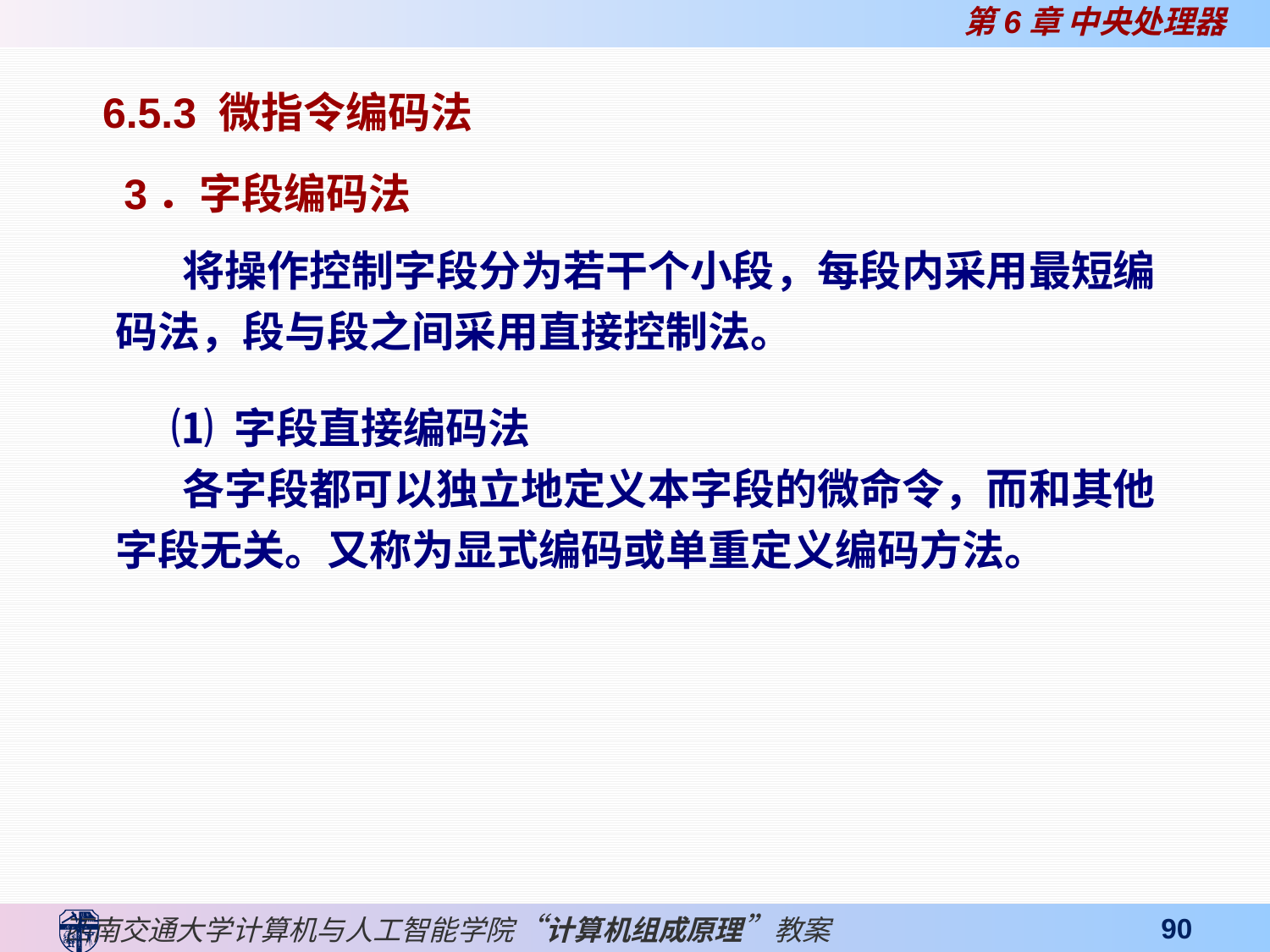

6.5.3 微指令编码法
3．字段编码法
  将操作控制字段分为若干个小段，每段内采用最短编码法，段与段之间采用直接控制法。

  ⑴ 字段直接编码法
  各字段都可以独立地定义本字段的微命令，而和其他字段无关。又称为显式编码或单重定义编码方法。